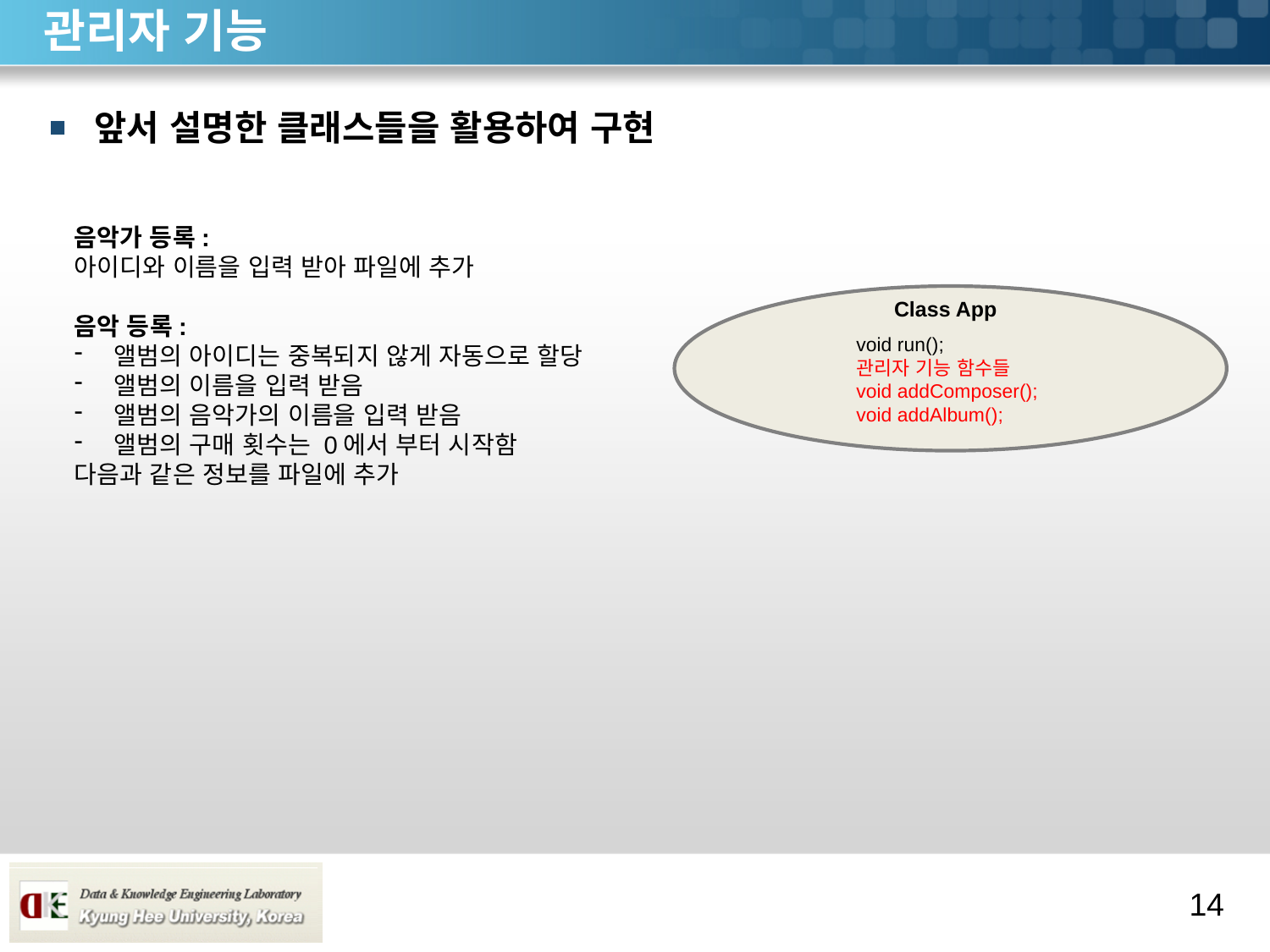

# 관리자 기능
앞서 설명한 클래스들을 활용하여 구현
음악가 등록:
아이디와 이름을 입력 받아 파일에 추가

음악 등록:
앨범의 아이디는 중복되지 않게 자동으로 할당
앨범의 이름을 입력 받음
앨범의 음악가의 이름을 입력 받음
앨범의 구매 횟수는 0에서 부터 시작함
다음과 같은 정보를 파일에 추가

Class App
void run();
관리자 기능 함수들
void addComposer();
void addAlbum();